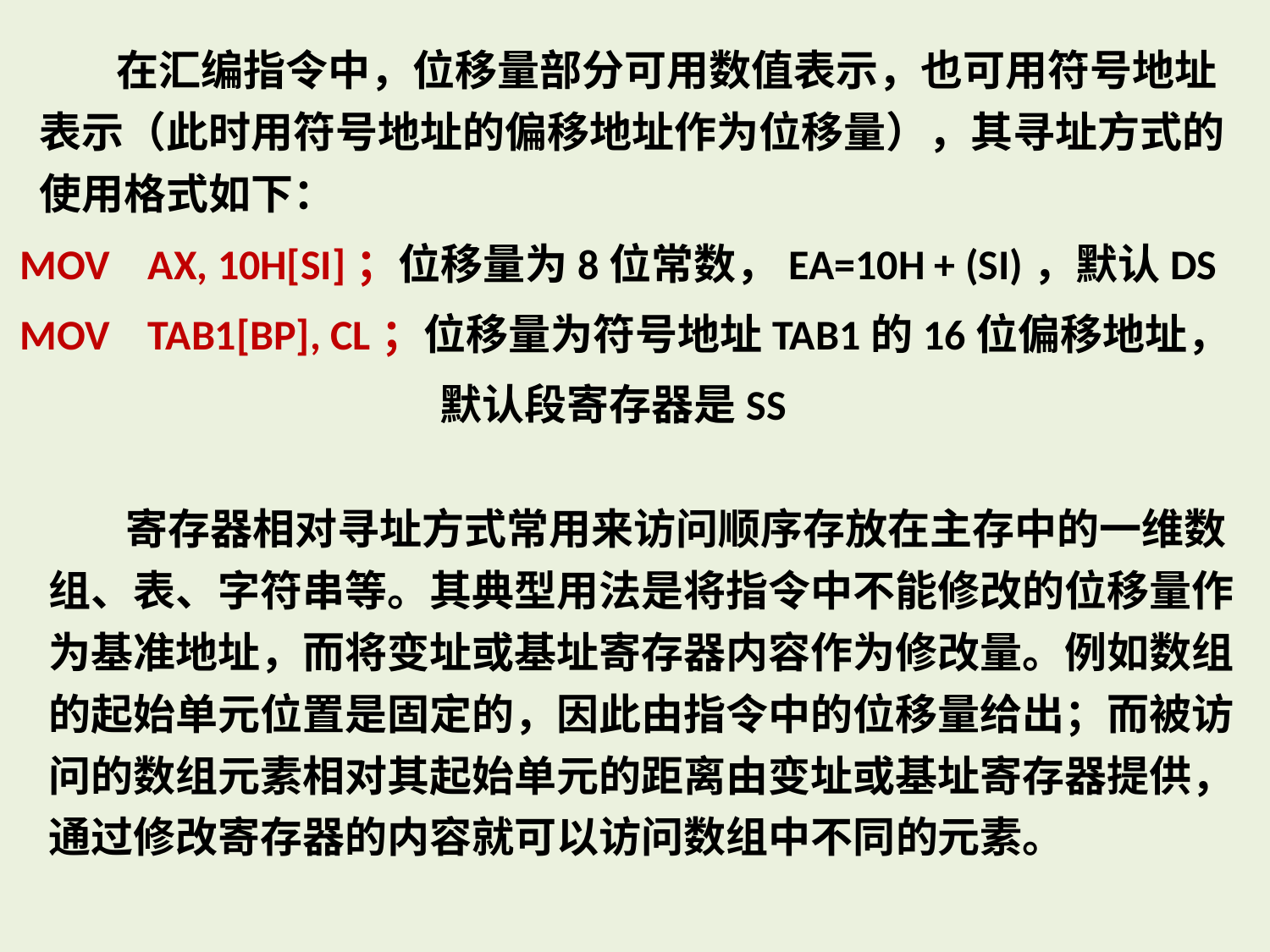

在汇编指令中，位移量部分可用数值表示，也可用符号地址表示（此时用符号地址的偏移地址作为位移量），其寻址方式的使用格式如下：
   MOV    AX, 10H[SI]；位移量为8位常数，EA=10H + (SI)，默认DS
   MOV    TAB1[BP], CL；位移量为符号地址TAB1的16位偏移地址，
                                              默认段寄存器是SS
       寄存器相对寻址方式常用来访问顺序存放在主存中的一维数组、表、字符串等。其典型用法是将指令中不能修改的位移量作为基准地址，而将变址或基址寄存器内容作为修改量。例如数组的起始单元位置是固定的，因此由指令中的位移量给出；而被访问的数组元素相对其起始单元的距离由变址或基址寄存器提供，通过修改寄存器的内容就可以访问数组中不同的元素。
91